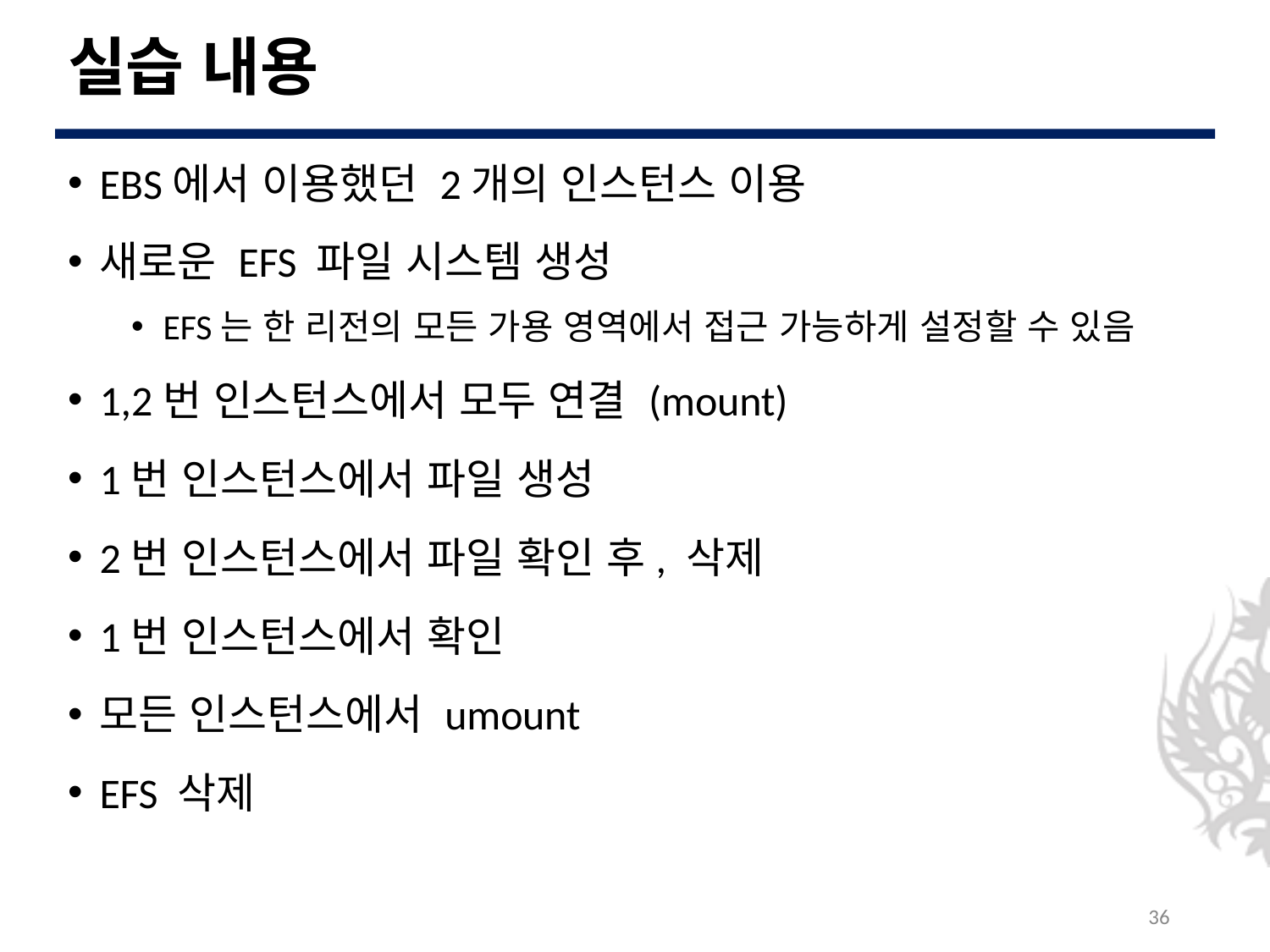

# 실습 내용
EBS에서 이용했던 2개의 인스턴스 이용
새로운 EFS 파일 시스템 생성
EFS는 한 리전의 모든 가용 영역에서 접근 가능하게 설정할 수 있음
1,2번 인스턴스에서 모두 연결 (mount)
1번 인스턴스에서 파일 생성
2번 인스턴스에서 파일 확인 후, 삭제
1번 인스턴스에서 확인
모든 인스턴스에서 umount
EFS 삭제
36